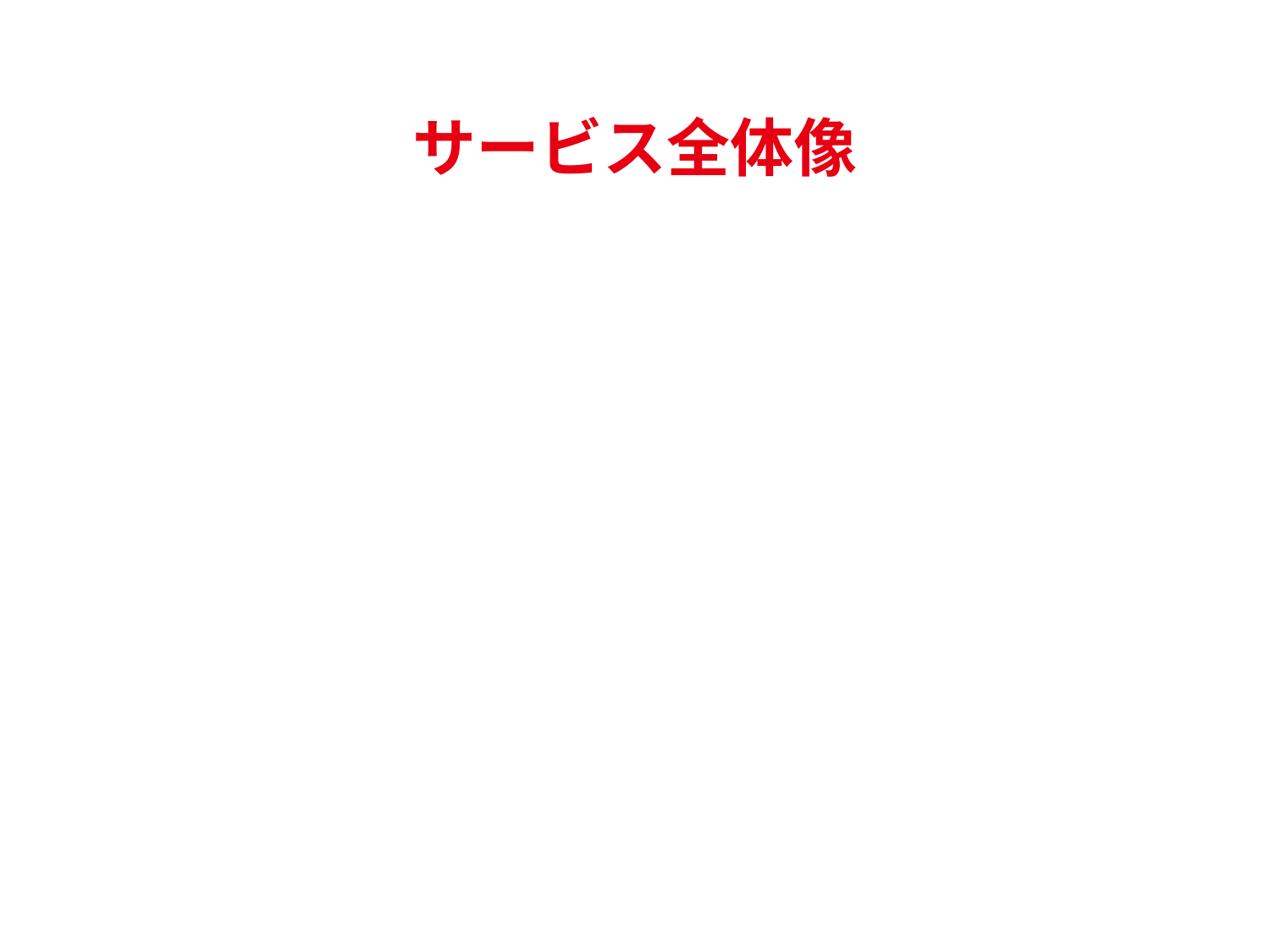

サービス全体像

Moto Life Compassを中心に4つの機能が連携
・バイク診断ラボ　・生涯学習センター
・イベント・講座　・コミュニティ